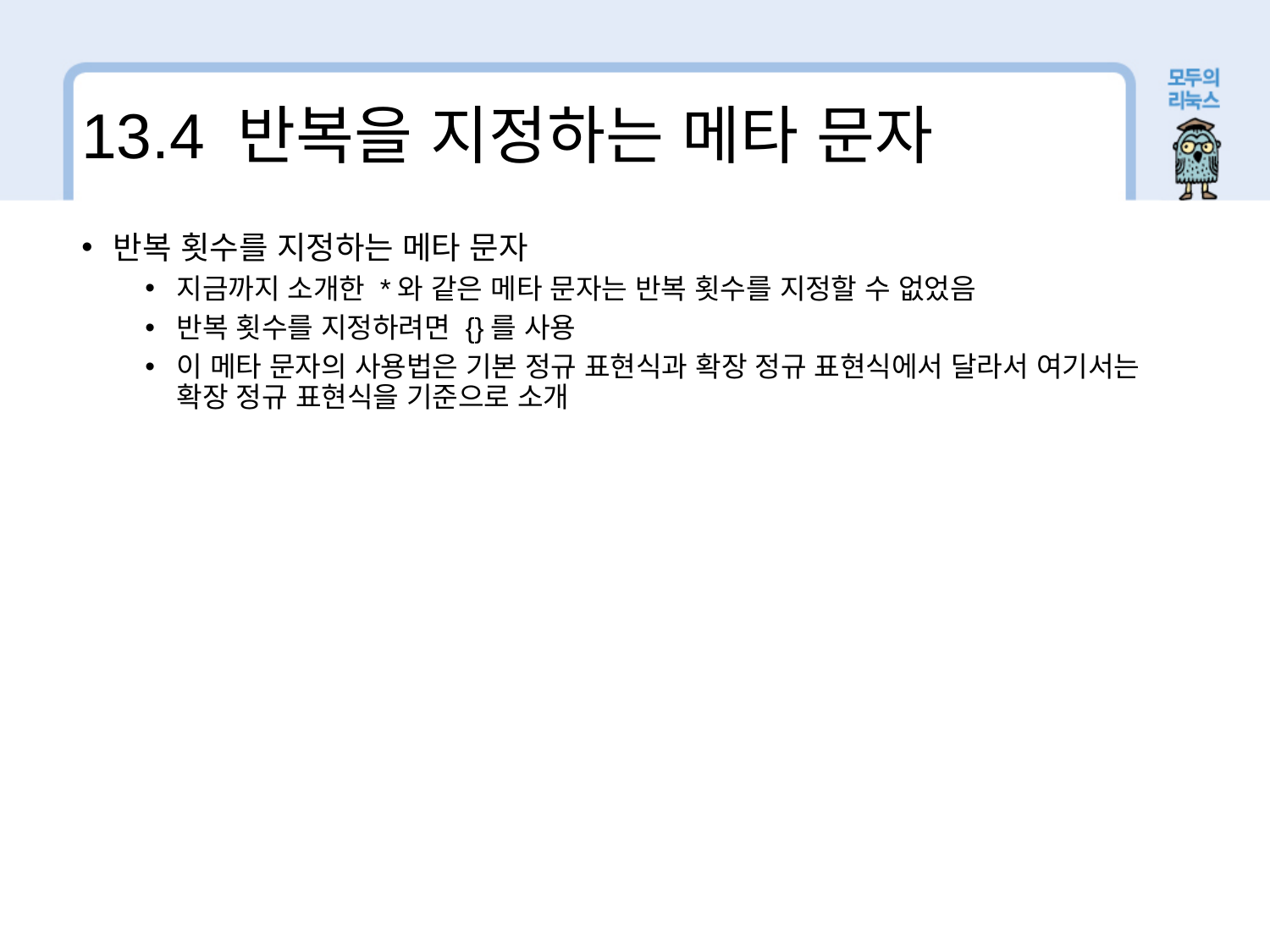

13.4 반복을 지정하는 메타 문자
반복 횟수를 지정하는 메타 문자
지금까지 소개한 *와 같은 메타 문자는 반복 횟수를 지정할 수 없었음
반복 횟수를 지정하려면 {}를 사용
이 메타 문자의 사용법은 기본 정규 표현식과 확장 정규 표현식에서 달라서 여기서는 확장 정규 표현식을 기준으로 소개